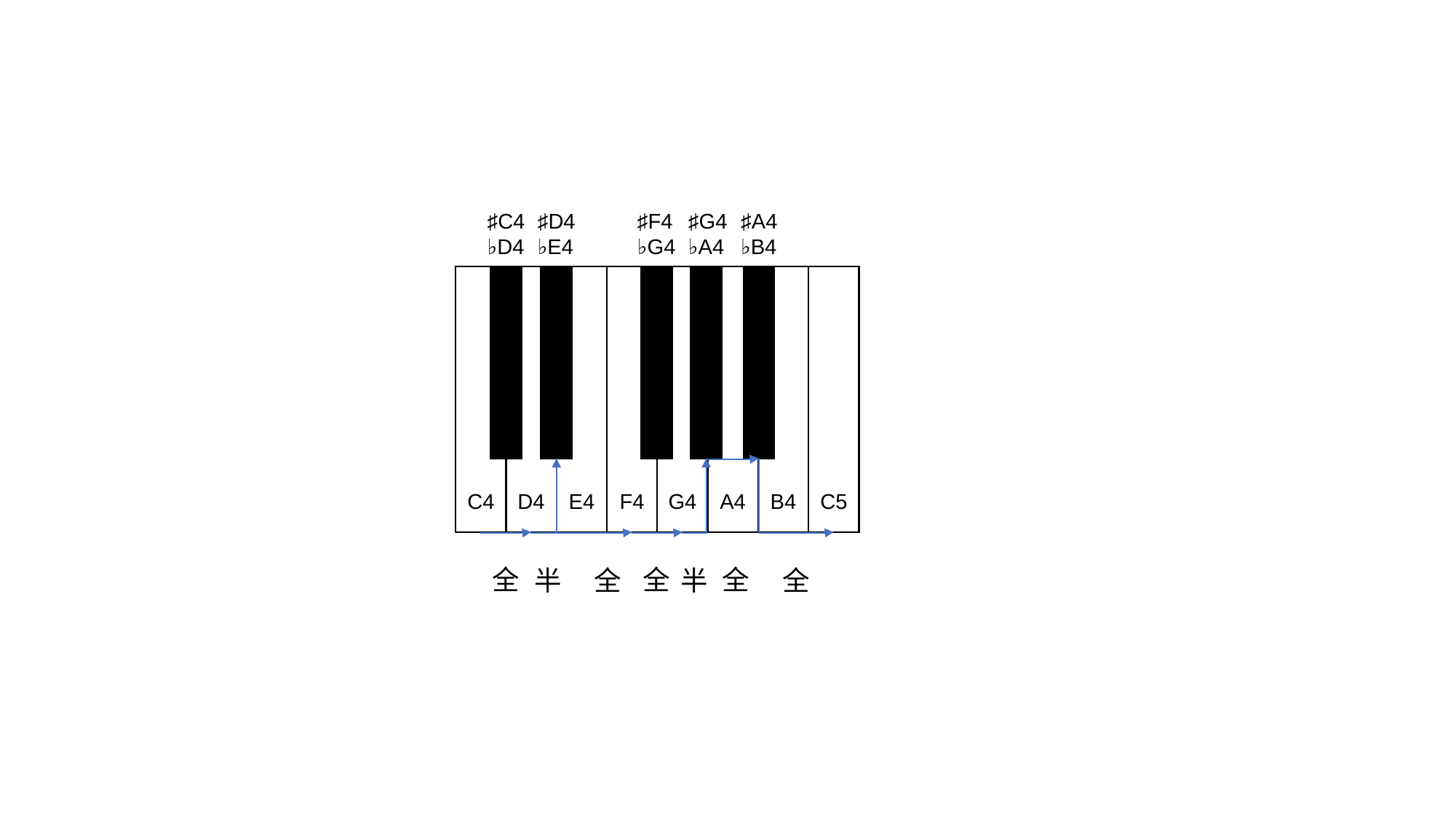

♯G4
♭A4
♯C4
♭D4
♯F4
♭G4
♯A4
♭B4
♯D4
♭E4

C5

A4

D4

F4

G4

B4

C4

E4
全
全
全
半
全
半
全